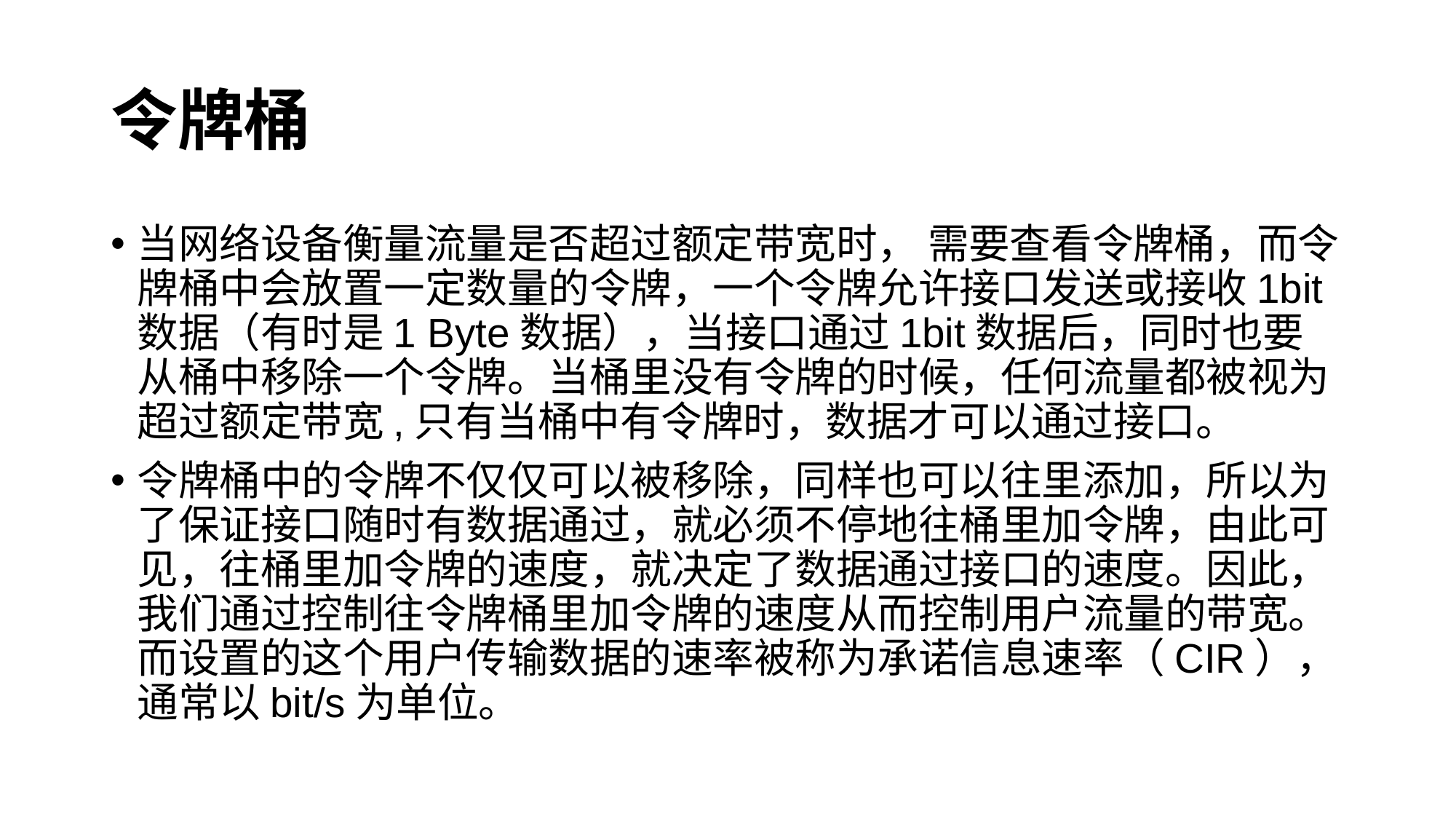

# 令牌桶
当网络设备衡量流量是否超过额定带宽时， 需要查看令牌桶，而令牌桶中会放置一定数量的令牌，一个令牌允许接口发送或接收1bit数据（有时是1 Byte数据），当接口通过1bit数据后，同时也要从桶中移除一个令牌。当桶里没有令牌的时候，任何流量都被视为超过额定带宽,只有当桶中有令牌时，数据才可以通过接口。
令牌桶中的令牌不仅仅可以被移除，同样也可以往里添加，所以为了保证接口随时有数据通过，就必须不停地往桶里加令牌，由此可见，往桶里加令牌的速度，就决定了数据通过接口的速度。因此，我们通过控制往令牌桶里加令牌的速度从而控制用户流量的带宽。而设置的这个用户传输数据的速率被称为承诺信息速率（CIR），通常以bit/s为单位。